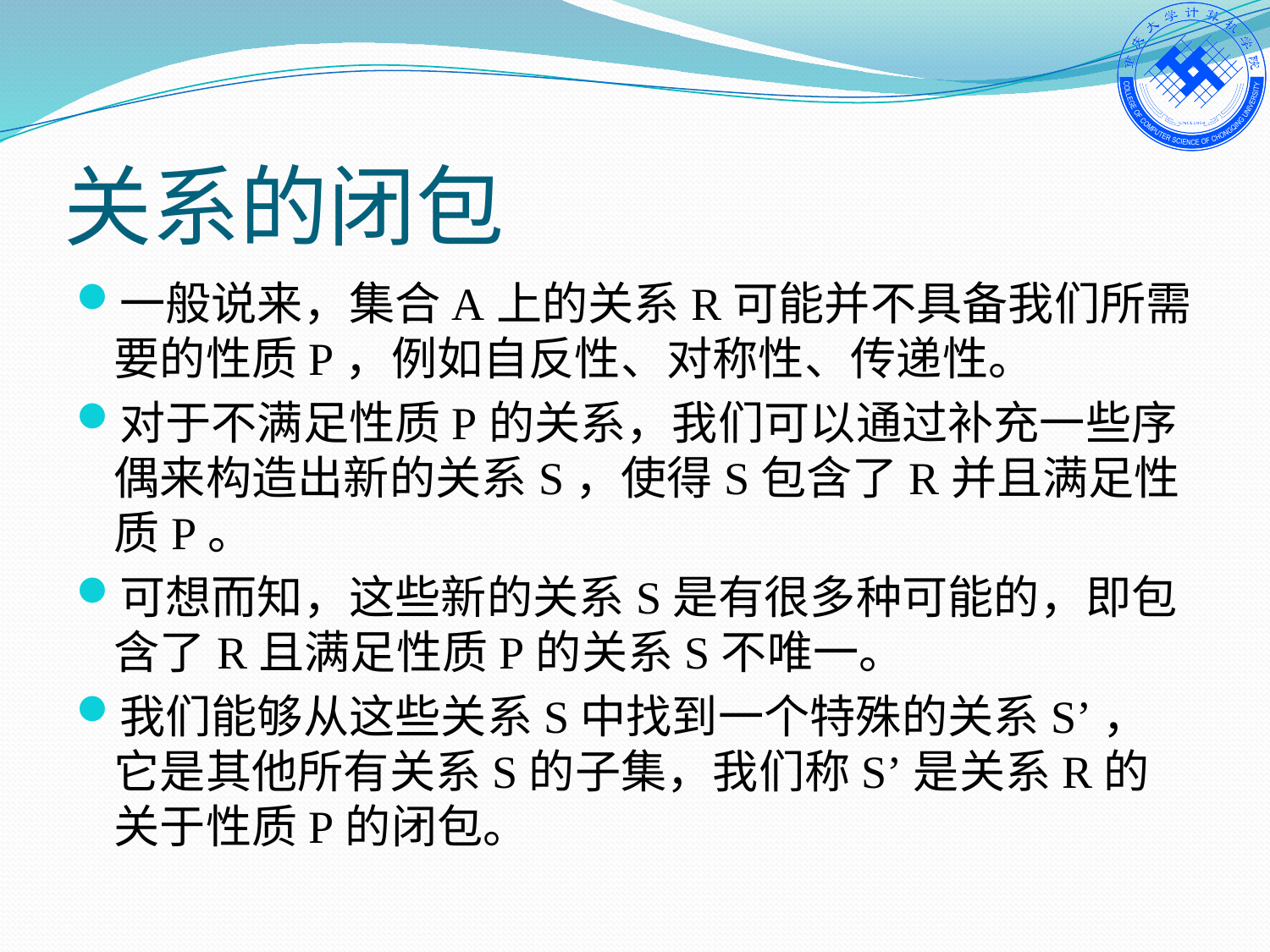

# 关系的闭包
一般说来，集合A上的关系R可能并不具备我们所需要的性质P，例如自反性、对称性、传递性。
对于不满足性质P的关系，我们可以通过补充一些序偶来构造出新的关系S，使得S包含了R并且满足性质P。
可想而知，这些新的关系S是有很多种可能的，即包含了R且满足性质P的关系S不唯一。
我们能够从这些关系S中找到一个特殊的关系S’，它是其他所有关系S的子集，我们称S’是关系R的关于性质P的闭包。